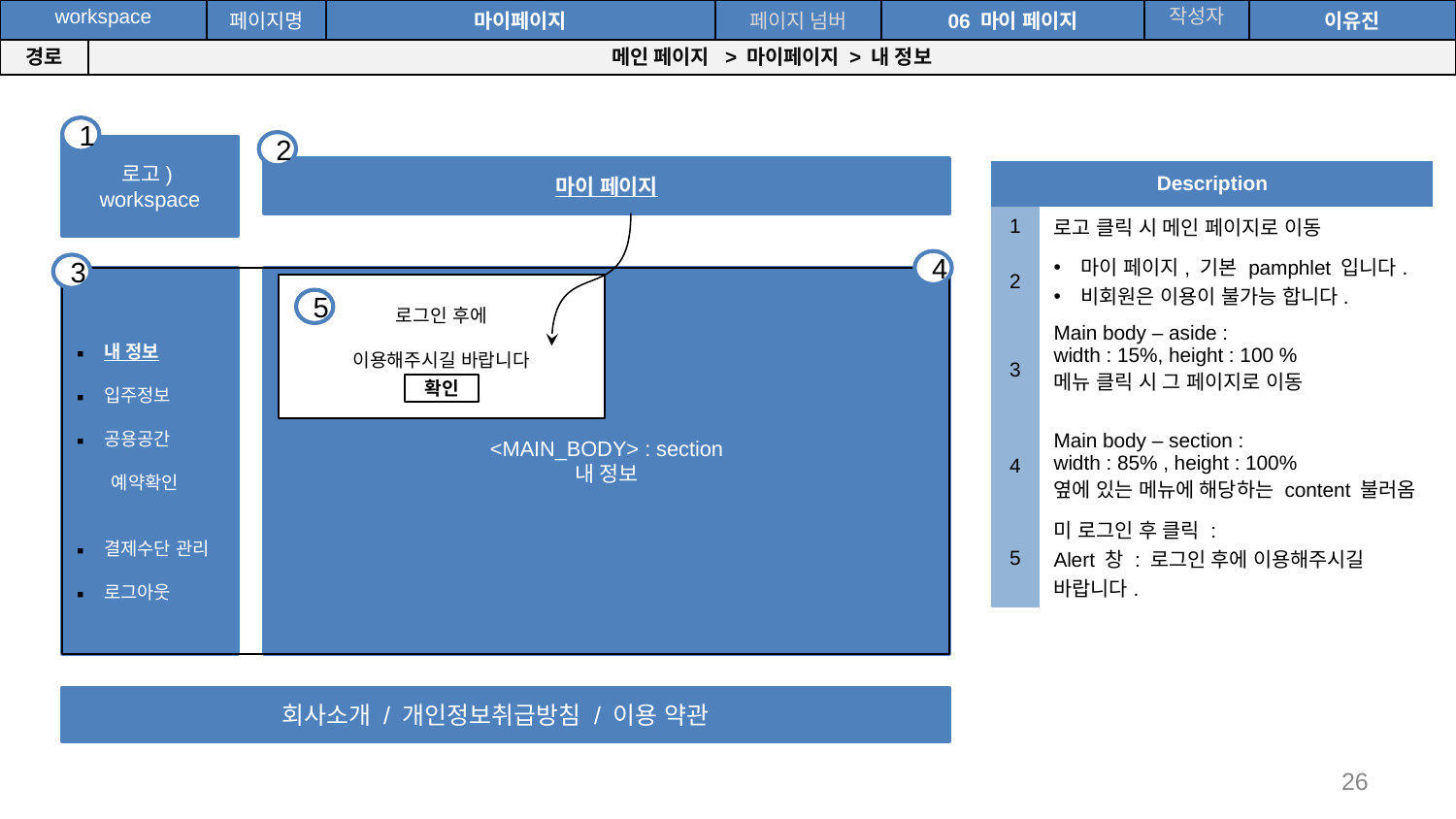

공간(오피스) 대여 시스템
| workspace |  | 페이지명 | 마이페이지 | 페이지 넘버 | 06 마이 페이지 | 작성자 | 이유진 |
| --- | --- | --- | --- | --- | --- | --- | --- |
| 경로 | 메인 페이지 > 마이페이지 > 내 정보 |  |  |  |  |  |  |
1
2
로고)
workspace
마이 페이지
내 정보
입주정보
공용공간
      예약확인

결제수단 관리

로그아웃

<MAIN_BODY> : section
내 정보
회사소개 / 개인정보취급방침 / 이용 약관
| Description |  |
| --- | --- |
| 1 | 로고 클릭 시 메인 페이지로 이동 |
| 2 | 마이 페이지, 기본 pamphlet 입니다. 비회원은 이용이 불가능 합니다. |
| 3 | Main body – aside : width : 15%, height : 100 % 메뉴 클릭 시 그 페이지로 이동 |
| 4 | Main body – section : width : 85% , height : 100% 옆에 있는 메뉴에 해당하는 content 불러옴 |
| 5 | 미 로그인 후 클릭 : Alert 창 : 로그인 후에 이용해주시길 바랍니다. |
4
3
로그인 후에
이용해주시길 바랍니다
확인
5
26